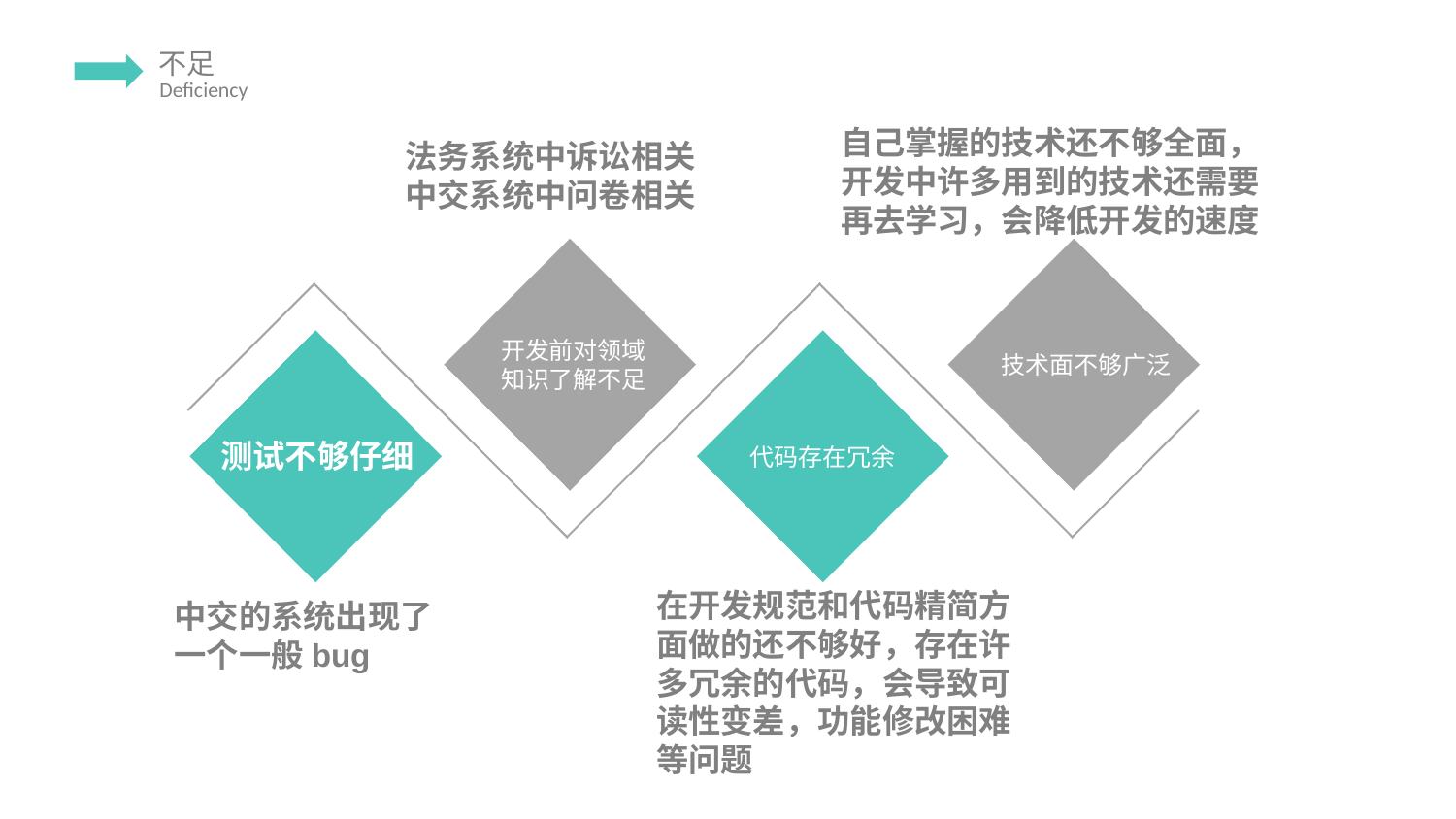

自己掌握的技术还不够全面，开发中许多用到的技术还需要再去学习，会降低开发的速度
法务系统中诉讼相关
中交系统中问卷相关

开发前对领域
知识了解不足

技术面不够广泛

测试不够仔细

代码存在冗余
在开发规范和代码精简方面做的还不够好，存在许多冗余的代码，会导致可读性变差，功能修改困难等问题
中交的系统出现了一个一般bug